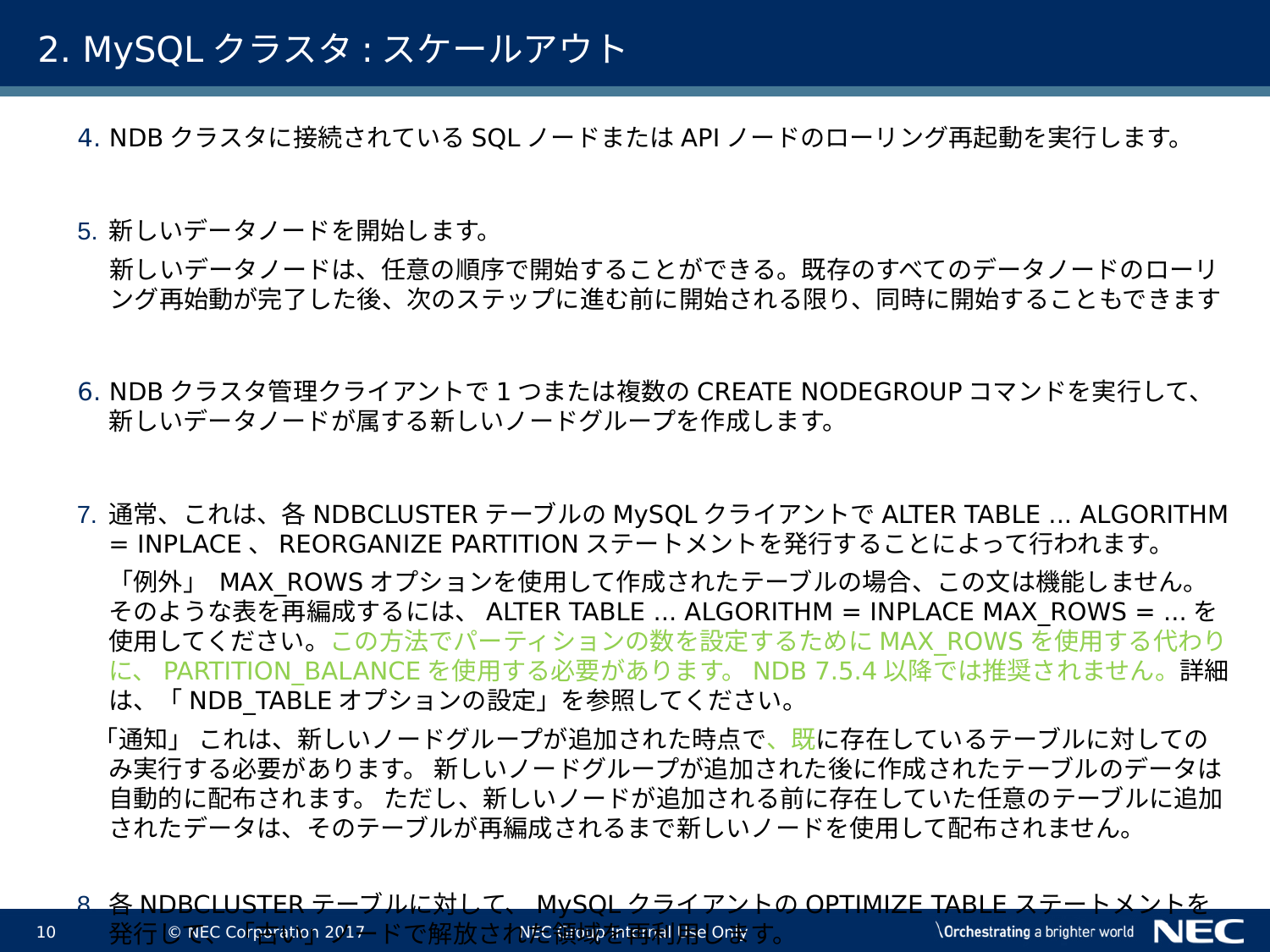

# 2. MySQLクラスタ:スケールアウト
NDBクラスタに接続されているSQLノードまたはAPIノードのローリング再起動を実行します。

新しいデータノードを開始します。
新しいデータノードは、任意の順序で開始することができる。既存のすべてのデータノードのローリング再始動が完了した後、次のステップに進む前に開始される限り、同時に開始することもできます

NDBクラスタ管理クライアントで1つまたは複数のCREATE NODEGROUPコマンドを実行して、新しいデータノードが属する新しいノードグループを作成します。

通常、これは、各NDBCLUSTERテーブルのMySQLクライアントでALTER TABLE ... ALGORITHM = INPLACE、REORGANIZE PARTITIONステートメントを発行することによって行われます。
	「例外」 MAX_ROWSオプションを使用して作成されたテーブルの場合、この文は機能しません。 そのような表を再編成するには、ALTER TABLE ... ALGORITHM = INPLACE MAX_ROWS = ...を使用してください。この方法でパーティションの数を設定するためにMAX_ROWSを使用する代わりに、PARTITION_BALANCEを使用する必要があります。NDB 7.5.4以降では推奨されません。詳細は、「NDB_TABLEオプションの設定」を参照してください。
  「通知」 これは、新しいノードグループが追加された時点で、既に存在しているテーブルに対してのみ実行する必要があります。 新しいノードグループが追加された後に作成されたテーブルのデータは自動的に配布されます。 ただし、新しいノードが追加される前に存在していた任意のテーブルに追加されたデータは、そのテーブルが再編成されるまで新しいノードを使用して配布されません。

各NDBCLUSTERテーブルに対して、MySQLクライアントのOPTIMIZE TABLEステートメントを発行して、「古い」ノードで解放された領域を再利用します。